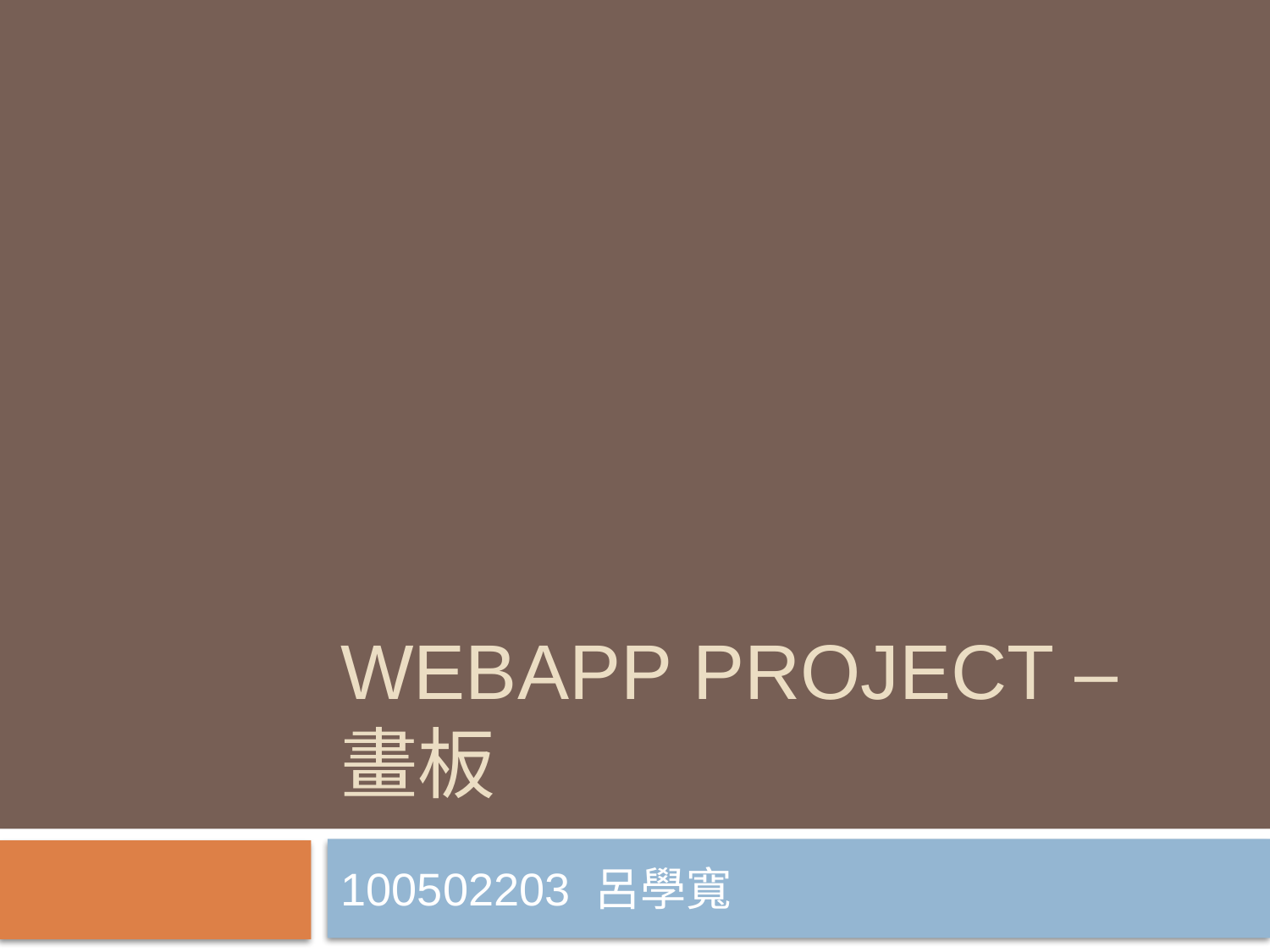

# Webapp Project – 畫板
100502203 呂學寬